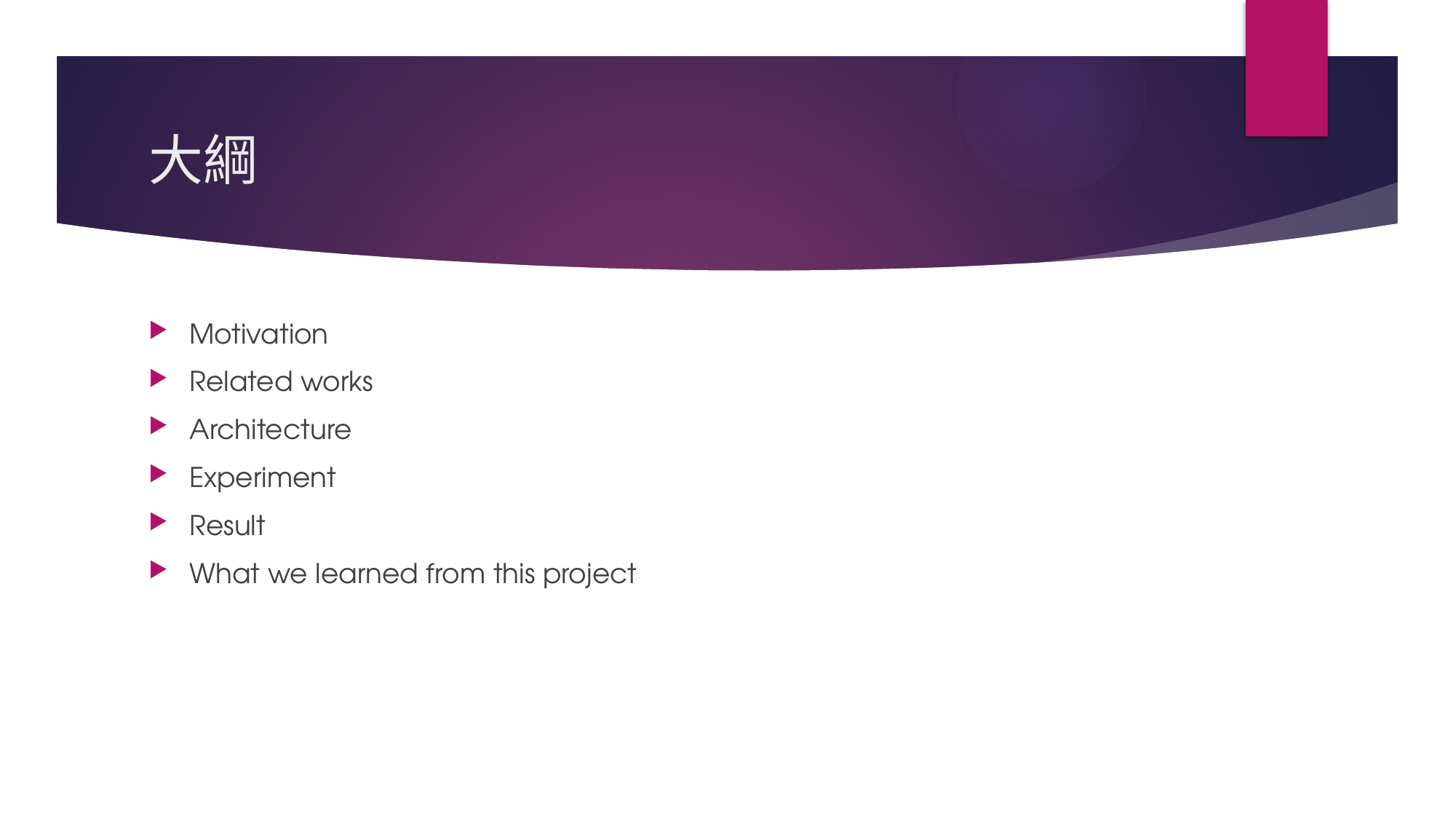

# 大綱
Motivation
Related works
Architecture
Experiment
Result
What we learned from this project